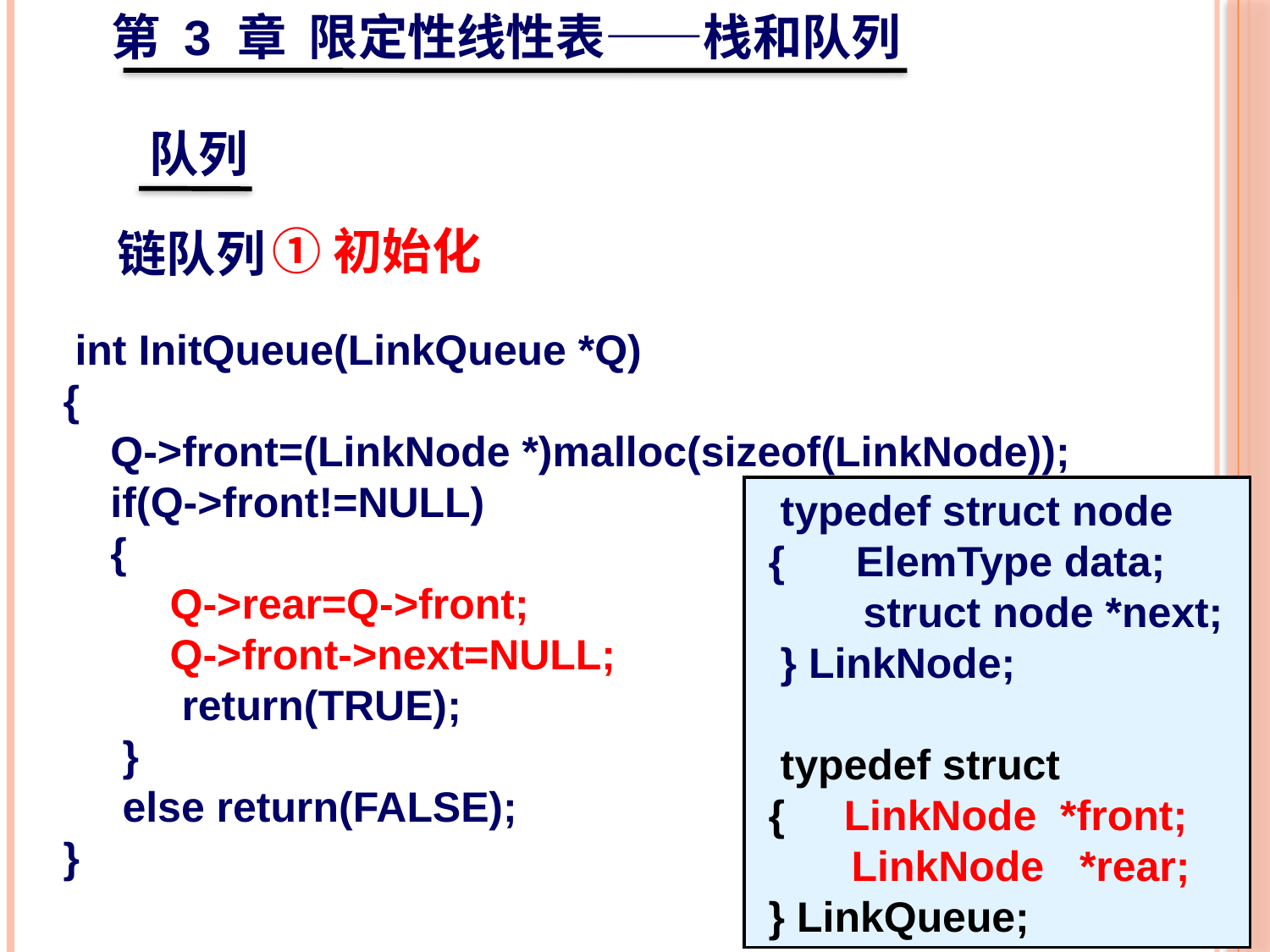

第 3 章  限定性线性表——栈和队列
队列
①初始化
链队列
  int InitQueue(LinkQueue *Q)
 {
     Q->front=(LinkNode *)malloc(sizeof(LinkNode));
     if(Q->front!=NULL)
     {
          Q->rear=Q->front;
          Q->front->next=NULL;
           return(TRUE);
      }
      else return(FALSE);
 }
  typedef struct node
 {      ElemType data;
         struct node *next;
  } LinkNode;

  typedef struct
 {     LinkNode  *front;
        LinkNode   *rear;
 } LinkQueue;
44